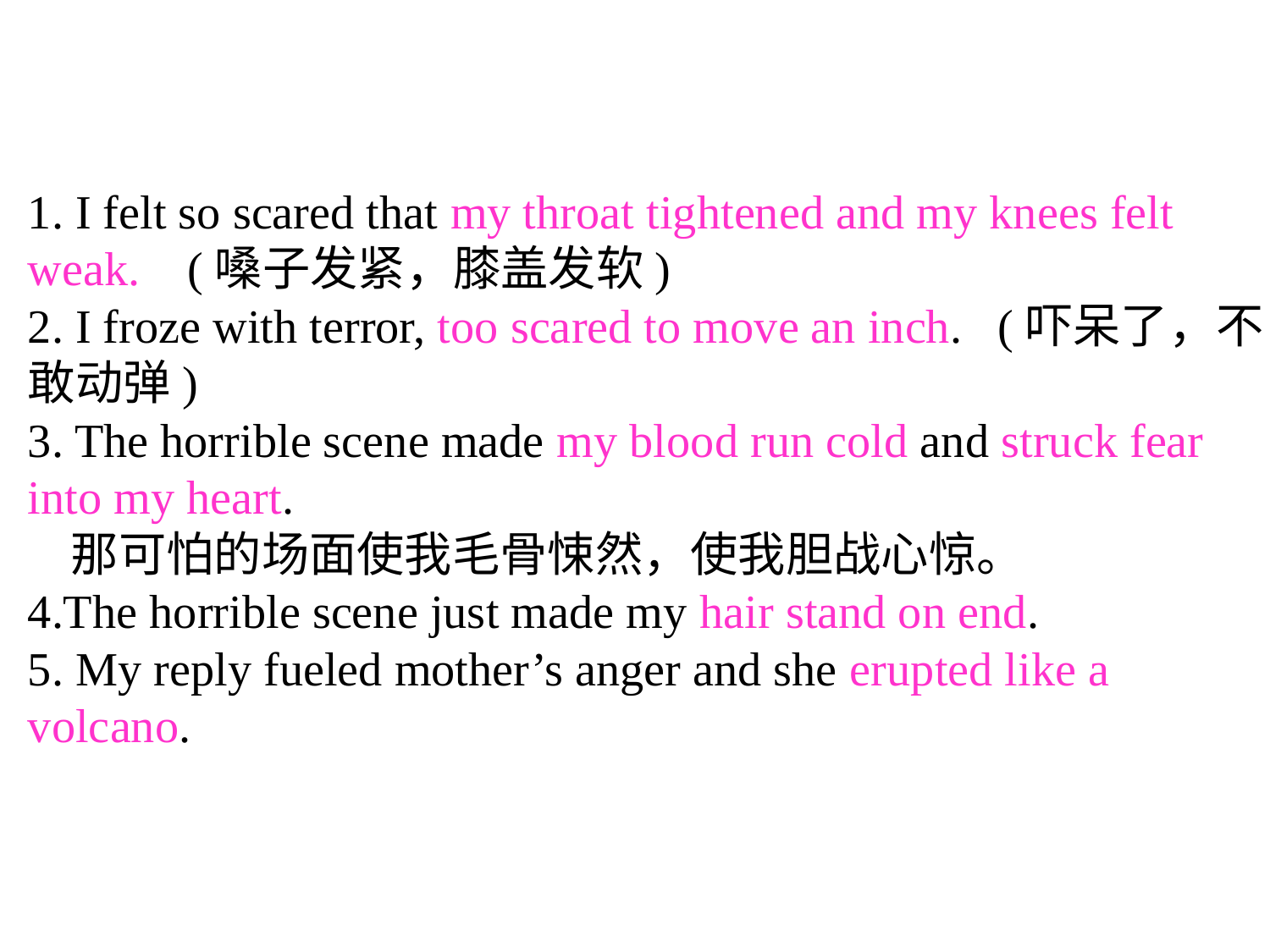

1. I felt so scared that my throat tightened and my knees felt weak.    (嗓子发紧，膝盖发软)
2. I froze with terror, too scared to move an inch.   (吓呆了，不敢动弹)
3. The horrible scene made my blood run cold and struck fear into my heart.
   那可怕的场面使我毛骨悚然，使我胆战心惊。
4.The horrible scene just made my hair stand on end.
5. My reply fueled mother’s anger and she erupted like a volcano.